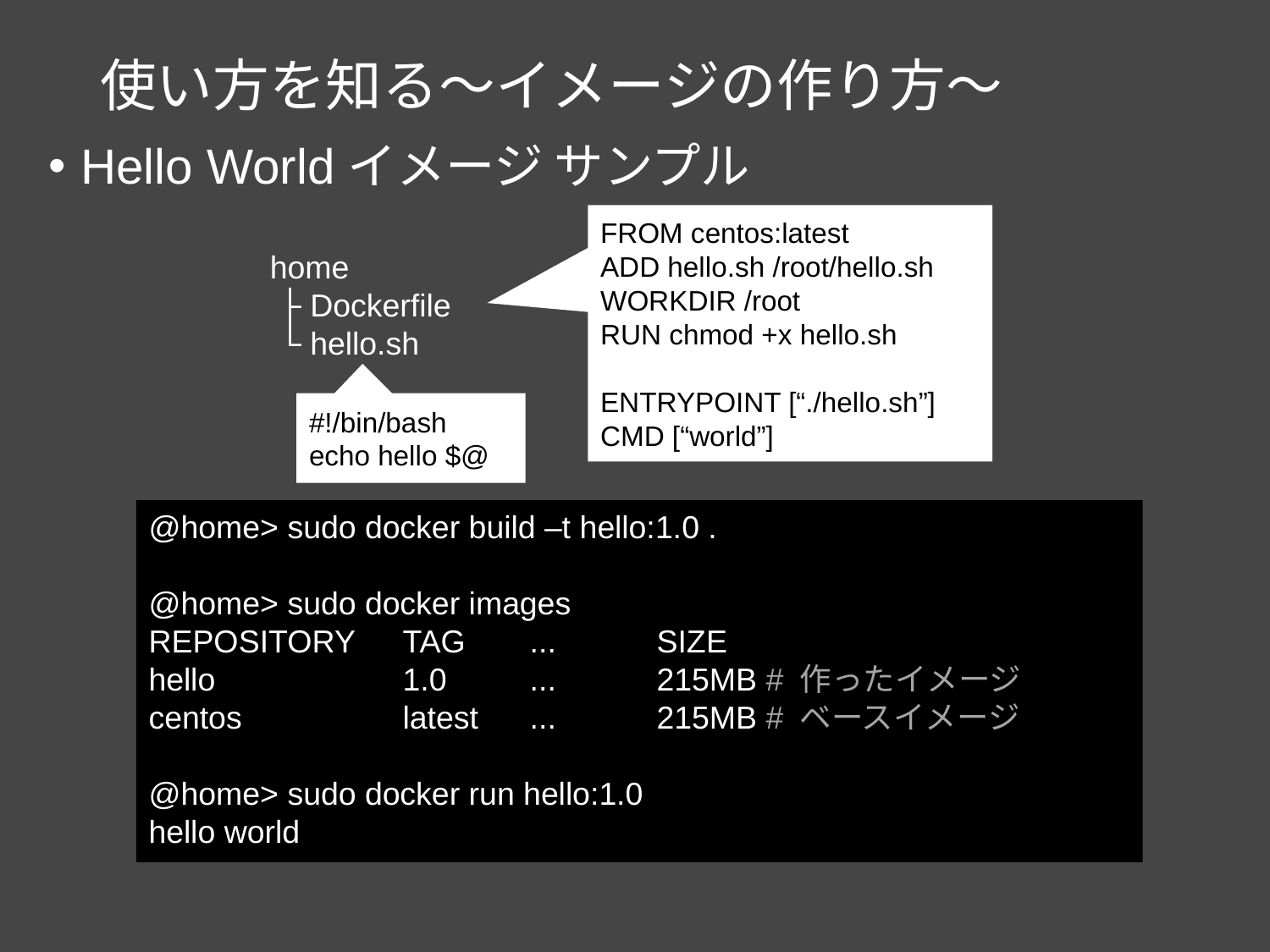

# 使い方を知る～イメージの作り方～
Hello Worldイメージ サンプル
FROM centos:latest
ADD hello.sh /root/hello.sh
WORKDIR /root
RUN chmod +x hello.sh

ENTRYPOINT [“./hello.sh”]
CMD [“world”]
home
 ├ Dockerfile
 └ hello.sh
#!/bin/bash
echo hello $@
@home> sudo docker build –t hello:1.0 .
@home> sudo docker images
REPOSITORY	TAG	...	SIZE
hello		1.0	...	215MB # 作ったイメージ
centos		latest	...	215MB # ベースイメージ
@home> sudo docker run hello:1.0
hello world